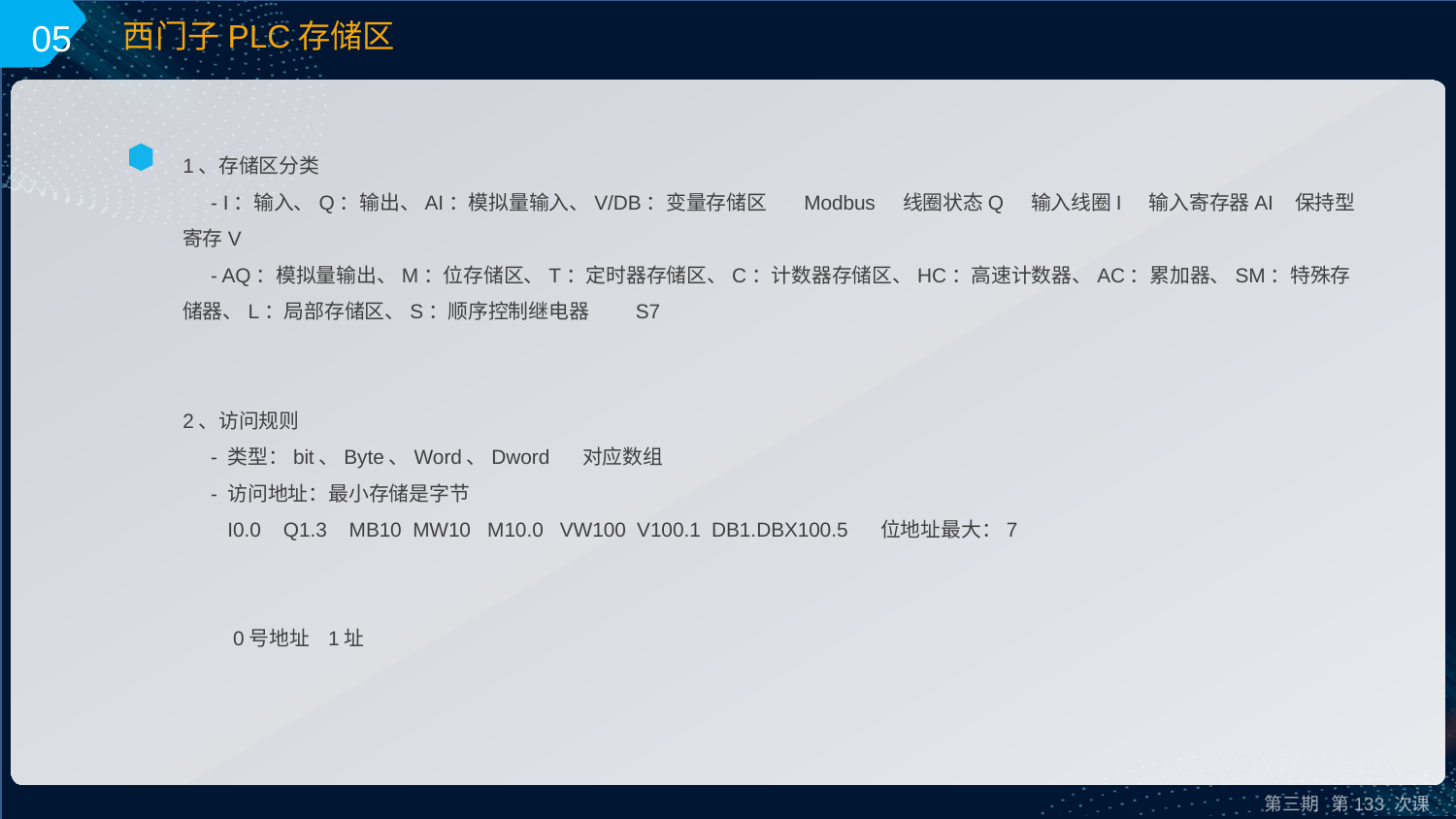

05
西门子PLC存储区
1、存储区分类
     - I：输入、Q：输出、AI：模拟量输入、V/DB：变量存储区       Modbus    线圈状态Q    输入线圈I    输入寄存器AI   保持型寄存V
     - AQ：模拟量输出、M：位存储区、T：定时器存储区、C：计数器存储区、HC：高速计数器、AC：累加器、SM：特殊存储器、L：局部存储区、S：顺序控制继电器         S7

2、访问规则
     - 类型：bit、Byte、Word、Dword     对应数组
     - 访问地址：最小存储是字节
        I0.0    Q1.3    MB10  MW10   M10.0   VW100  V100.1  DB1.DBX100.5     位地址最大：7

         0号地址   1址